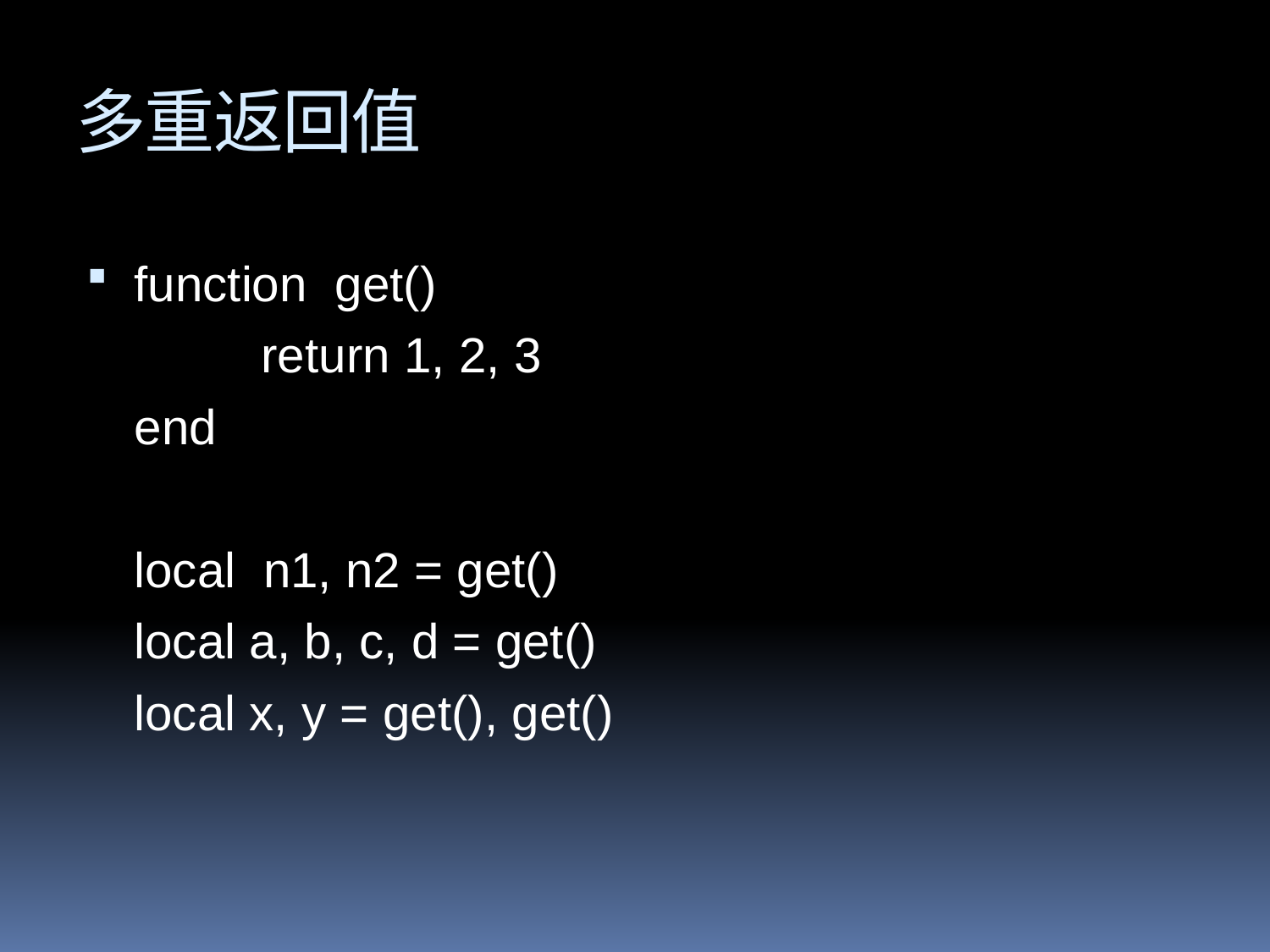

# 多重返回值
function  get()
		return 1, 2, 3
	end

	local  n1, n2 = get()
	local a, b, c, d = get()
	local x, y = get(), get()